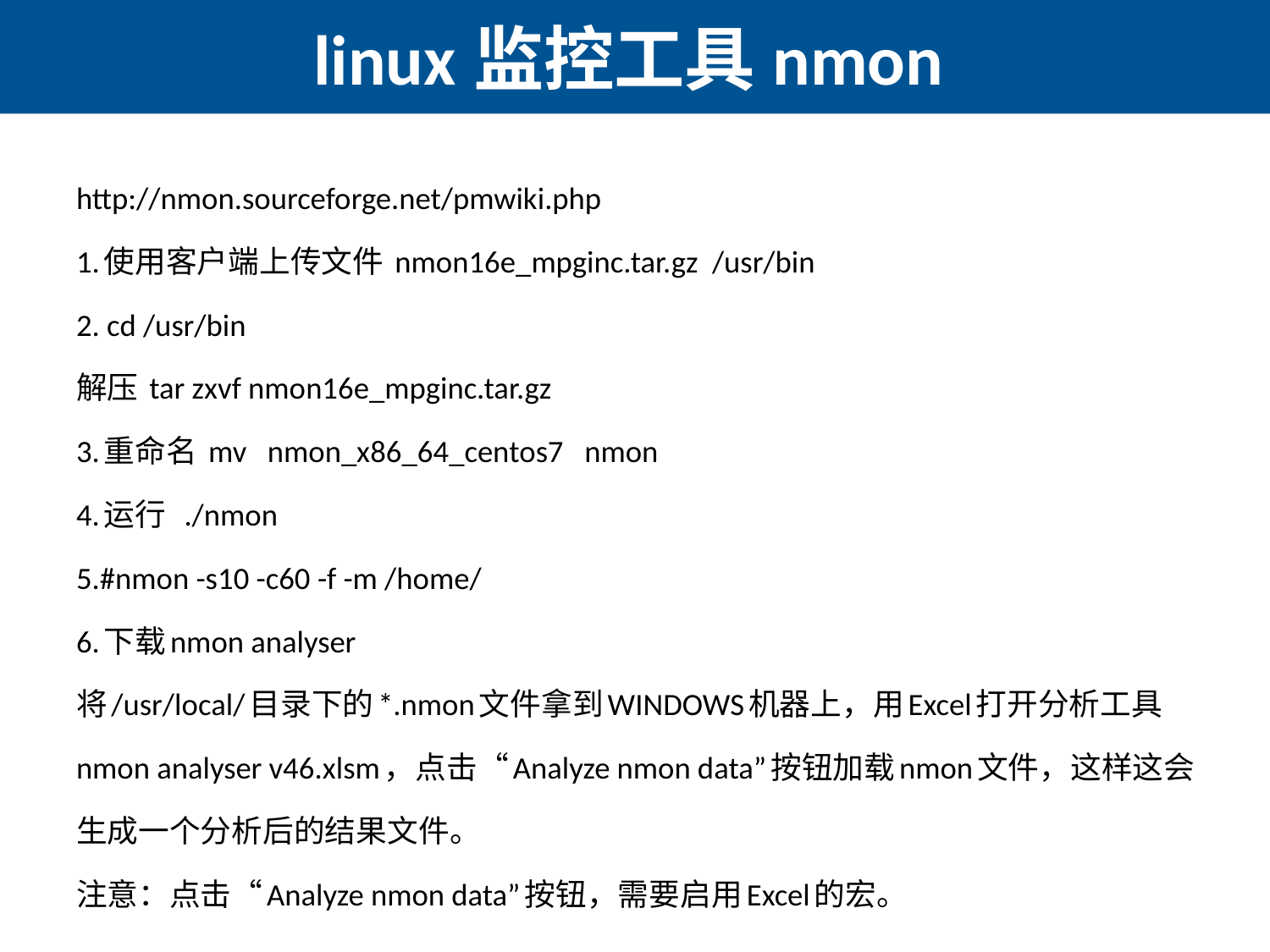

# linux监控工具nmon
http://nmon.sourceforge.net/pmwiki.php
1.使用客户端上传文件 nmon16e_mpginc.tar.gz  /usr/bin
2. cd /usr/bin
解压 tar zxvf nmon16e_mpginc.tar.gz
3.重命名 mv   nmon_x86_64_centos7   nmon
4.运行  ./nmon
5.#nmon -s10 -c60 -f -m /home/
6.下载nmon analyser
将/usr/local/目录下的*.nmon文件拿到WINDOWS机器上，用Excel打开分析工具nmon analyser v46.xlsm，点击“Analyze nmon data”按钮加载nmon文件，这样这会生成一个分析后的结果文件。
注意：点击“Analyze nmon data”按钮，需要启用Excel的宏。